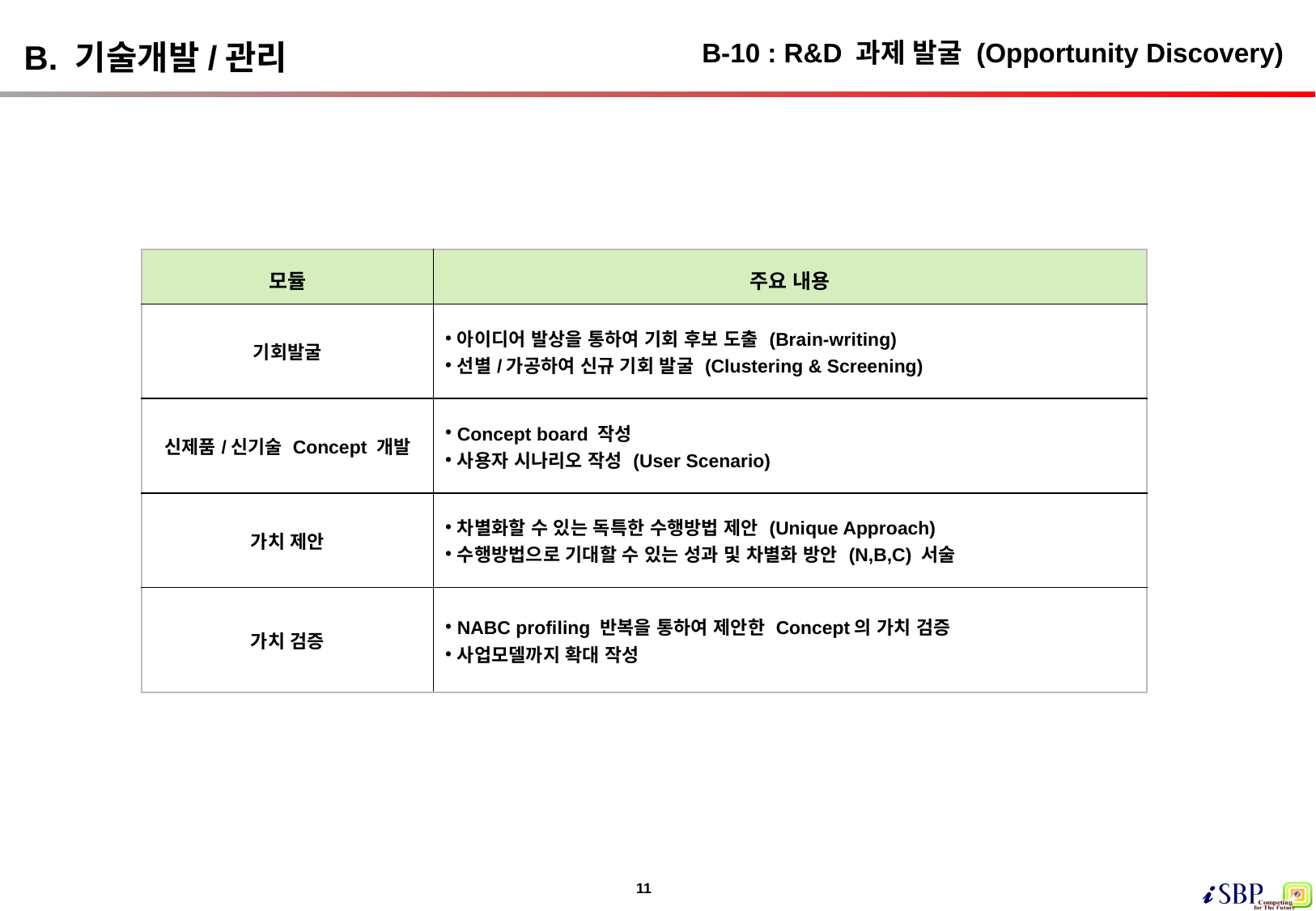

# B-10 : R&D 과제 발굴 (Opportunity Discovery)
B. 기술개발/관리
| 모듈 | 주요 내용 |
| --- | --- |
| 기회발굴 | 아이디어 발상을 통하여 기회 후보 도출 (Brain-writing) 선별/가공하여 신규 기회 발굴 (Clustering & Screening) |
| 신제품/신기술 Concept 개발 | Concept board 작성 사용자 시나리오 작성 (User Scenario) |
| 가치 제안 | 차별화할 수 있는 독특한 수행방법 제안 (Unique Approach) 수행방법으로 기대할 수 있는 성과 및 차별화 방안 (N,B,C) 서술 |
| 가치 검증 | NABC profiling 반복을 통하여 제안한 Concept의 가치 검증 사업모델까지 확대 작성 |
11